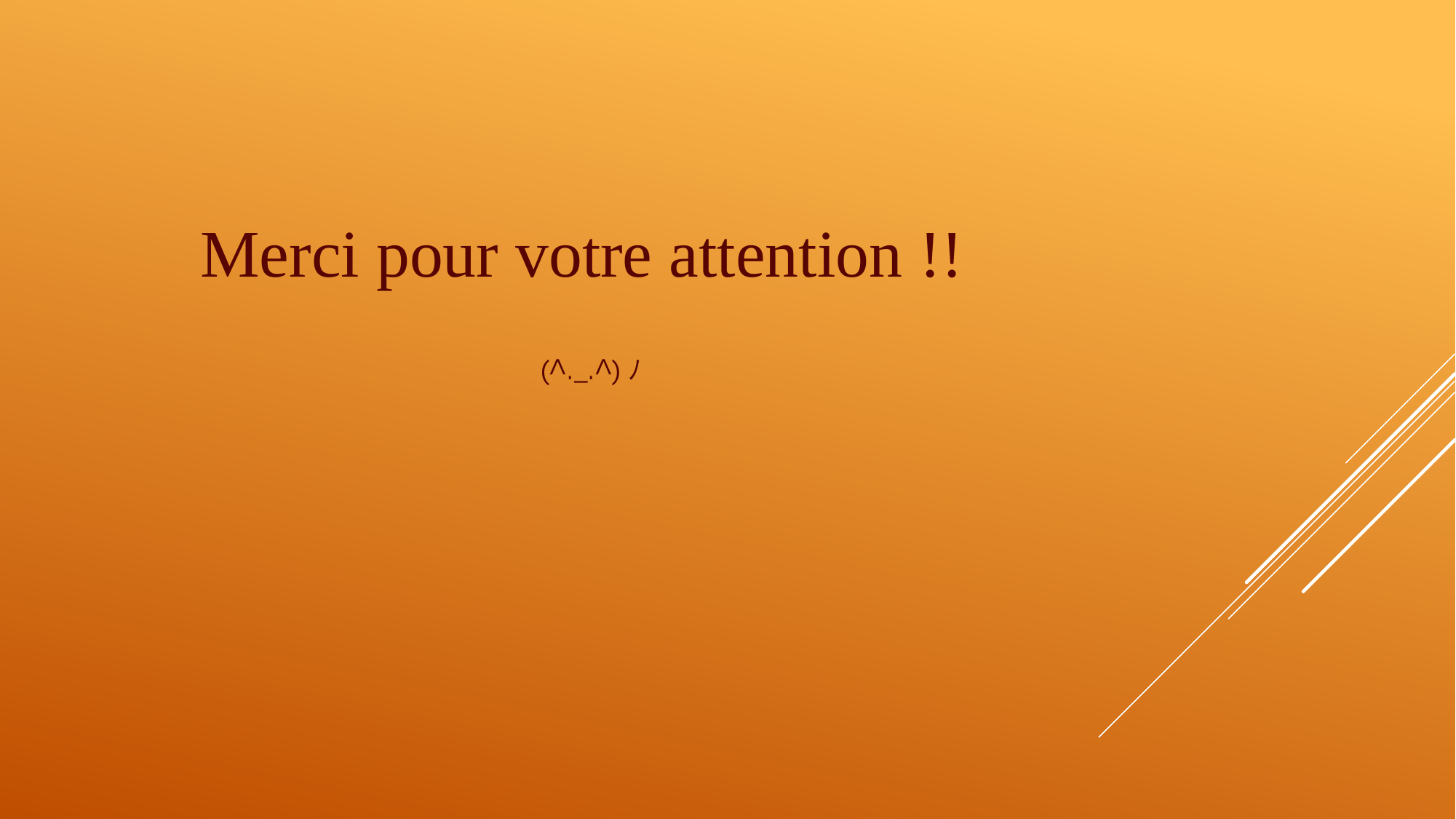

Merci pour votre attention !!

(^._.^)ﾉ
#